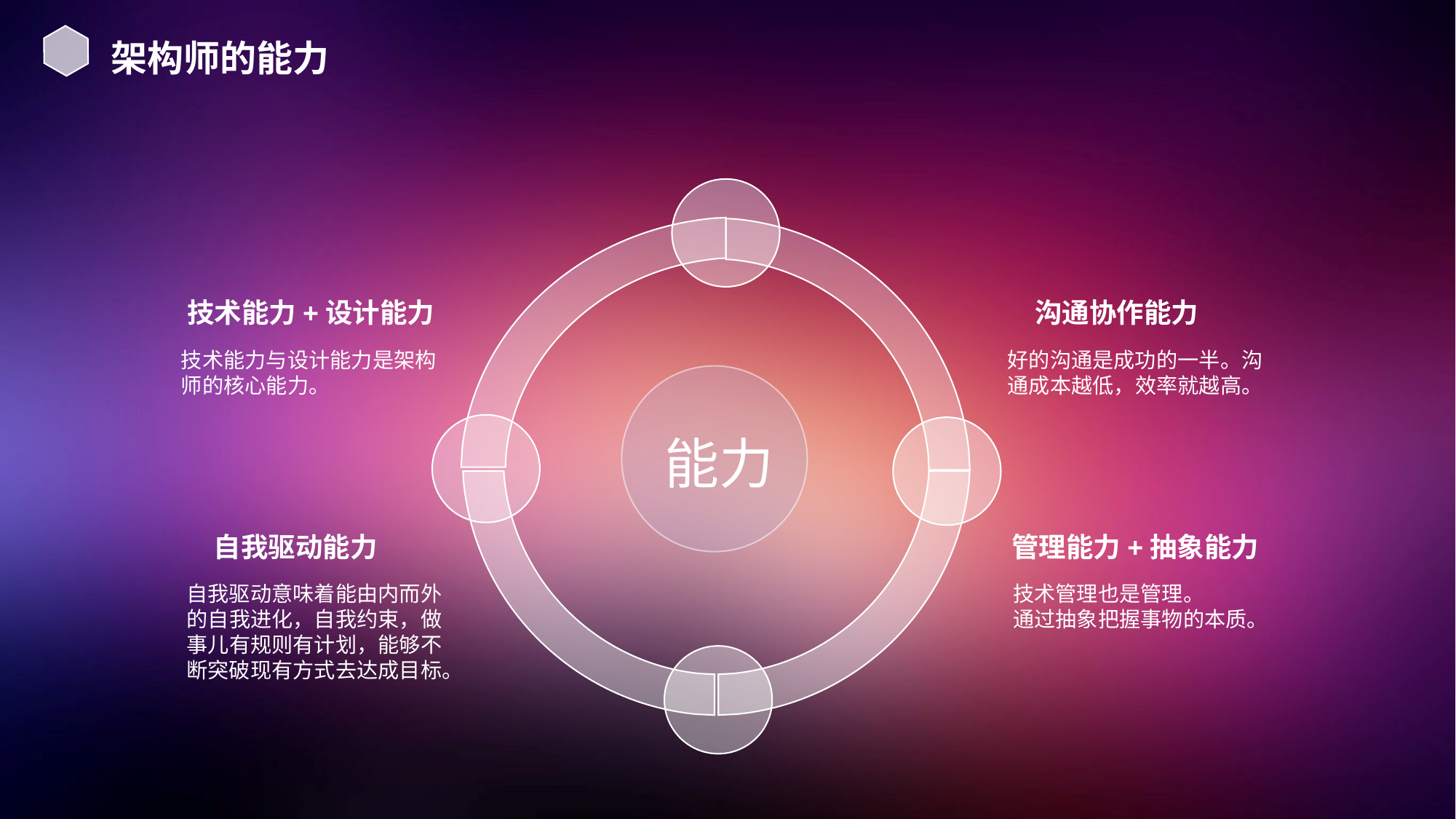

架构师的能力

技术能力+设计能力
沟通协作能力
技术能力与设计能力是架构师的核心能力。
好的沟通是成功的一半。沟通成本越低，效率就越高。

能力

自我驱动能力
管理能力+抽象能力
自我驱动意味着能由内而外的自我进化，自我约束，做事儿有规则有计划，能够不断突破现有方式去达成目标。
技术管理也是管理。
通过抽象把握事物的本质。